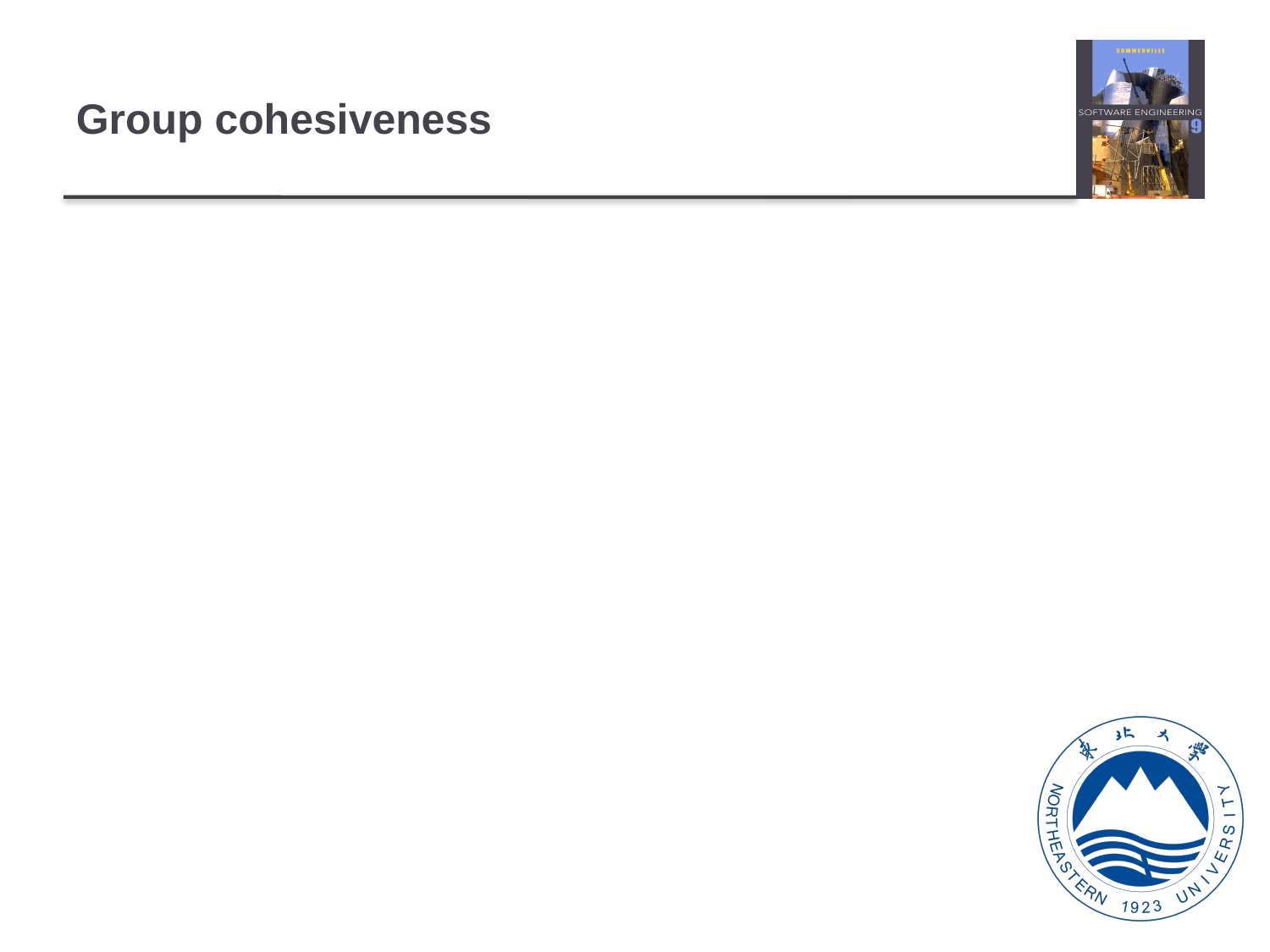

# Group cohesiveness
In a cohesive group, members consider the group to be more important than any individual in it.
团结小组的优势
The advantages of a cohesive group are:
Group quality standards can be developed by the group members.
Team members  learn from each other and get to know each other’s work; Inhibitions caused by ignorance are reduced.
Knowledge is shared. Continuity can be maintained if a group member leaves.
Refactoring and continual improvement is encouraged. Group